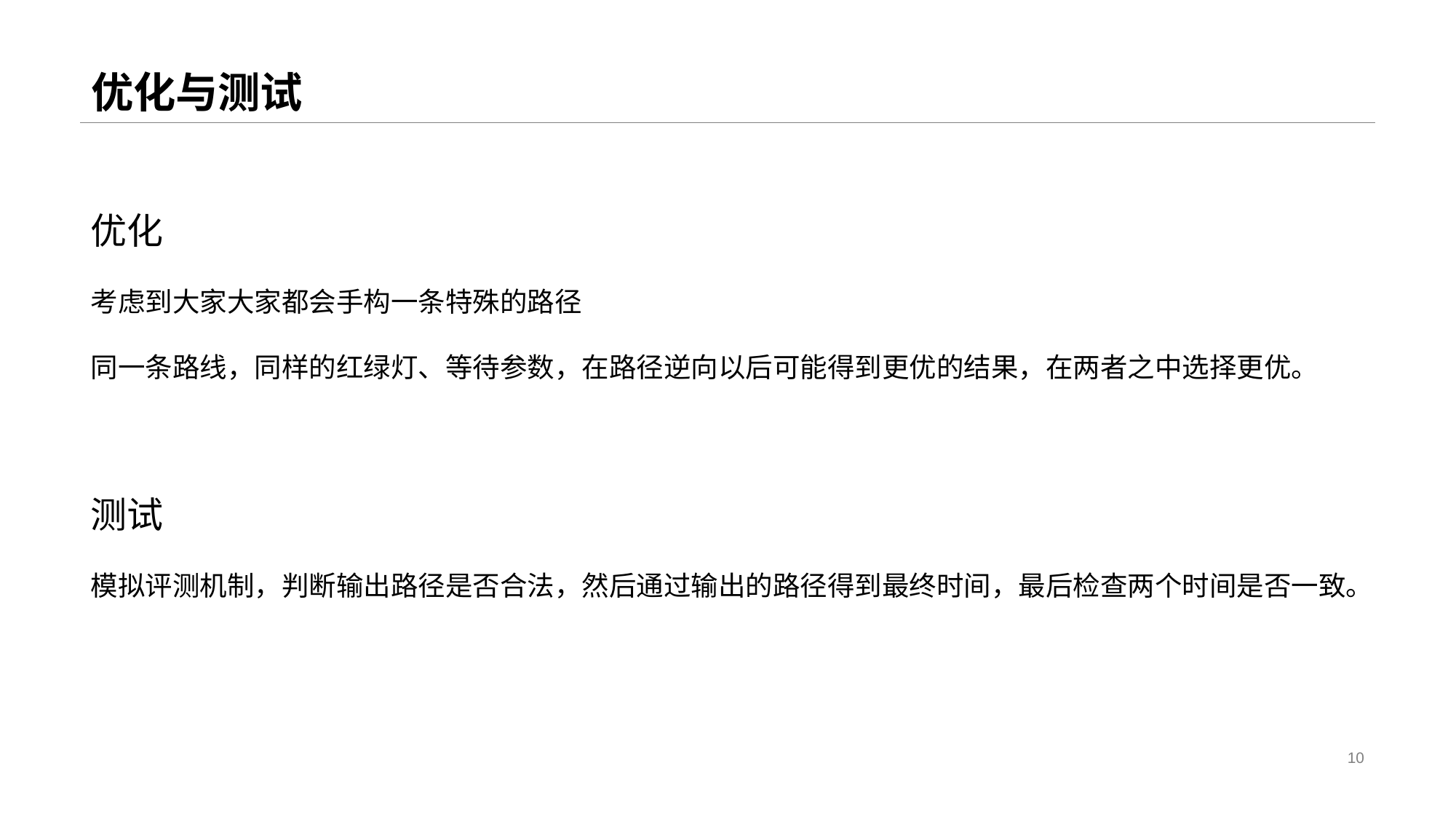

# 优化与测试
优化
考虑到大家大家都会手构一条特殊的路径
同一条路线，同样的红绿灯、等待参数，在路径逆向以后可能得到更优的结果，在两者之中选择更优。

测试
模拟评测机制，判断输出路径是否合法，然后通过输出的路径得到最终时间，最后检查两个时间是否一致。
10